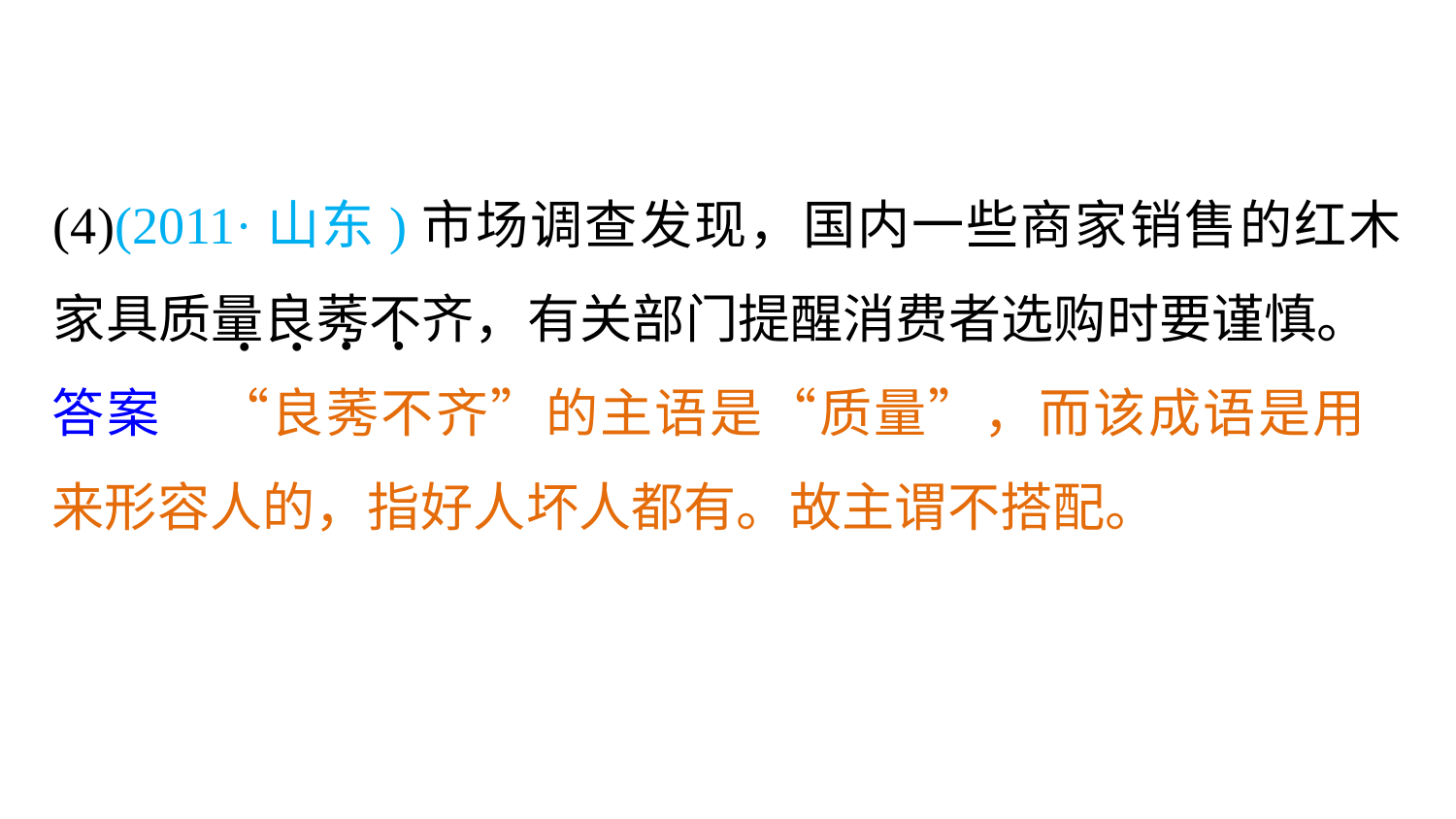

(4)(2011·山东)市场调查发现，国内一些商家销售的红木家具质量良莠不齐，有关部门提醒消费者选购时要谨慎。
 .   .
.   .
答案　“良莠不齐”的主语是“质量”，而该成语是用来形容人的，指好人坏人都有。故主谓不搭配。